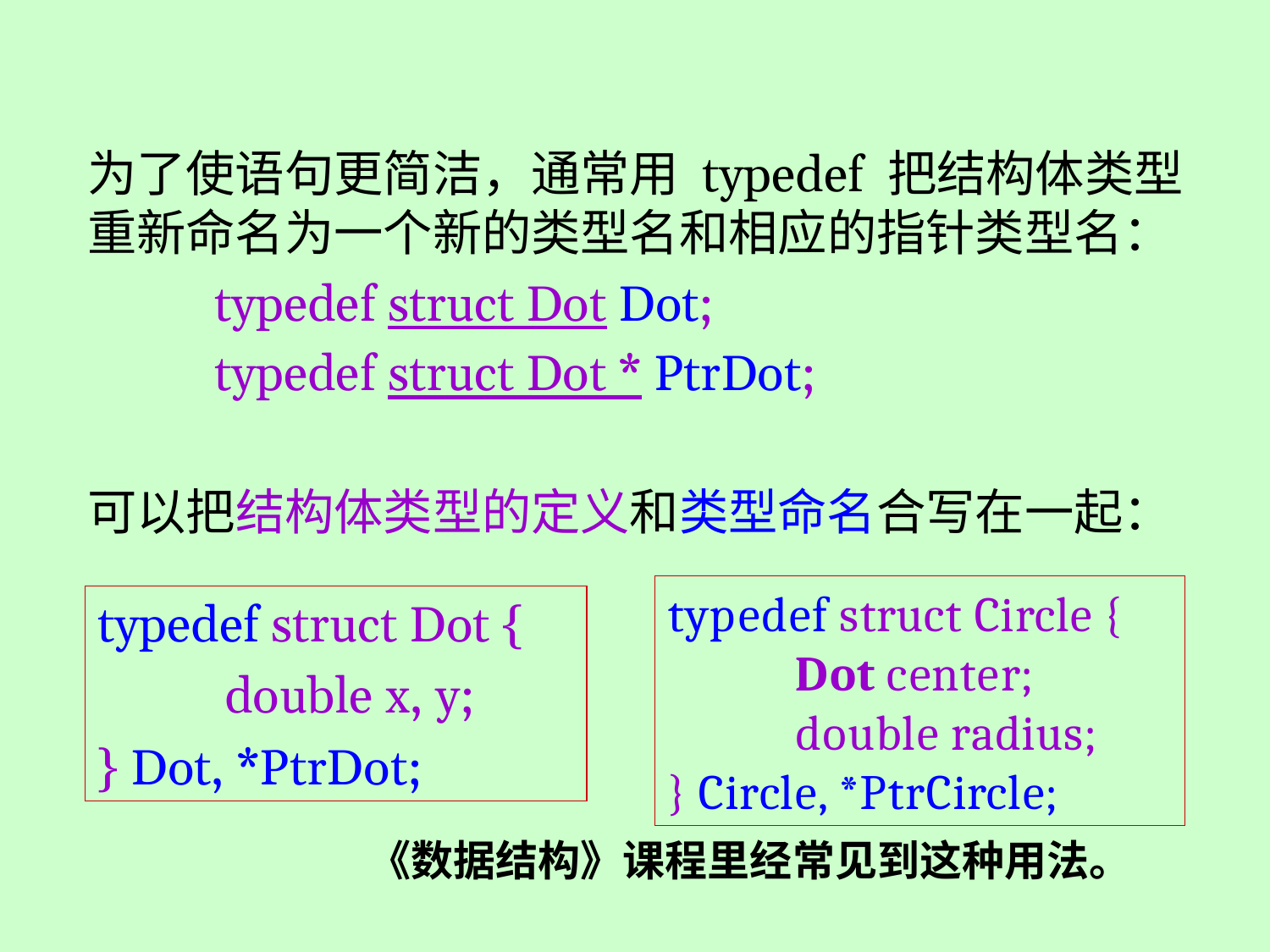

为了使语句更简洁，通常用 typedef 把结构体类型重新命名为一个新的类型名和相应的指针类型名：
	typedef struct Dot Dot;
	typedef struct Dot * PtrDot;

可以把结构体类型的定义和类型命名合写在一起：
typedef struct Circle {
	Dot center;
	double radius;
} Circle, *PtrCircle;
typedef struct Dot {
	double x, y;
} Dot, *PtrDot;
《数据结构》课程里经常见到这种用法。
13